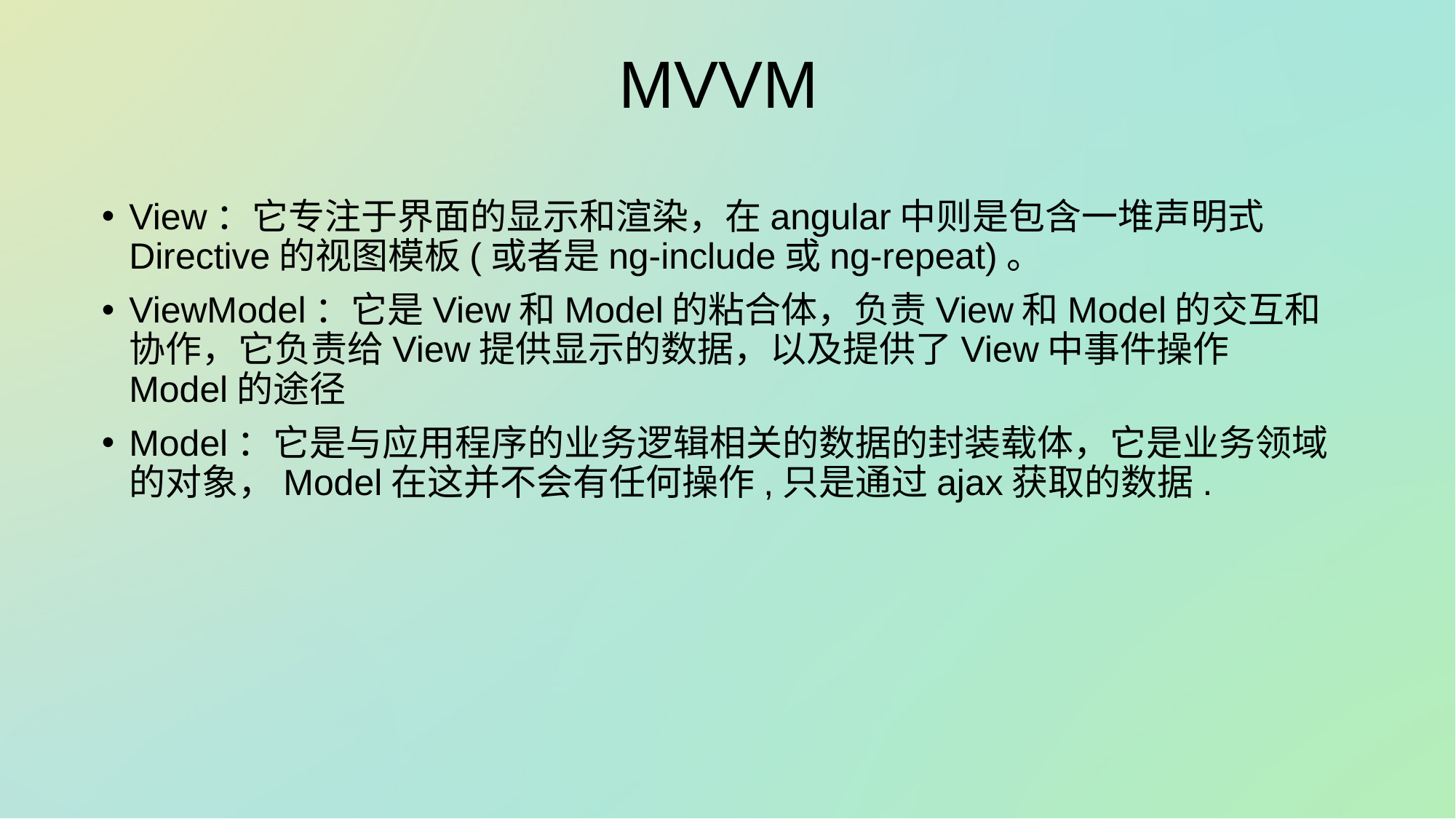

# MVVM
View：它专注于界面的显示和渲染，在angular中则是包含一堆声明式Directive的视图模板(或者是ng-include或ng-repeat)。
ViewModel：它是View和Model的粘合体，负责View和Model的交互和协作，它负责给View提供显示的数据，以及提供了View中事件操作Model的途径
Model：它是与应用程序的业务逻辑相关的数据的封装载体，它是业务领域的对象，Model在这并不会有任何操作,只是通过ajax获取的数据.